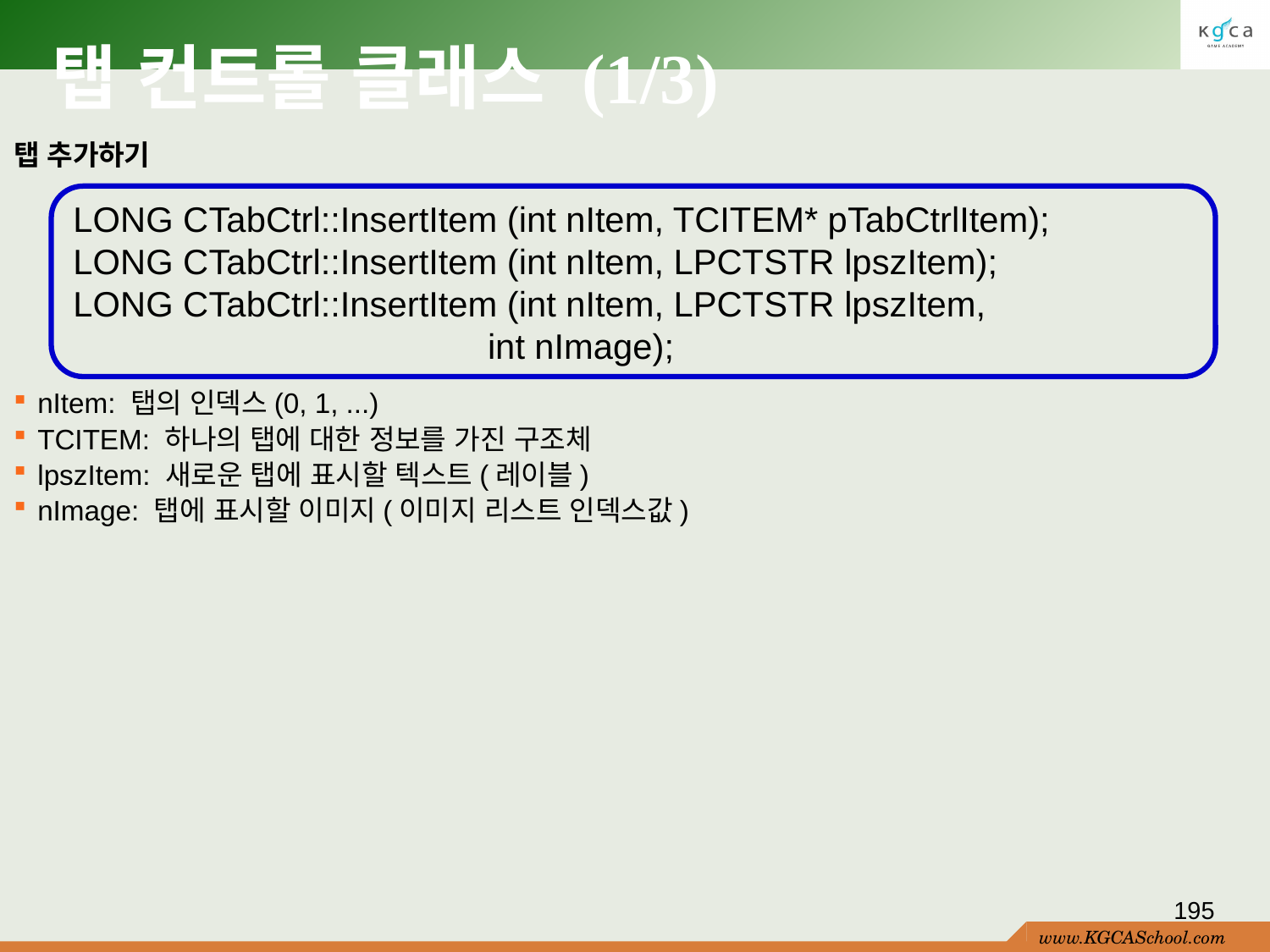

# 탭 컨트롤 클래스 (1/3)
탭 추가하기

nItem: 탭의 인덱스(0, 1, ...)
TCITEM: 하나의 탭에 대한 정보를 가진 구조체
lpszItem: 새로운 탭에 표시할 텍스트(레이블)
nImage: 탭에 표시할 이미지(이미지 리스트 인덱스값)
LONG CTabCtrl::InsertItem (int nItem, TCITEM* pTabCtrlItem);
LONG CTabCtrl::InsertItem (int nItem, LPCTSTR lpszItem);
LONG CTabCtrl::InsertItem (int nItem, LPCTSTR lpszItem,
                                           int nImage);
195